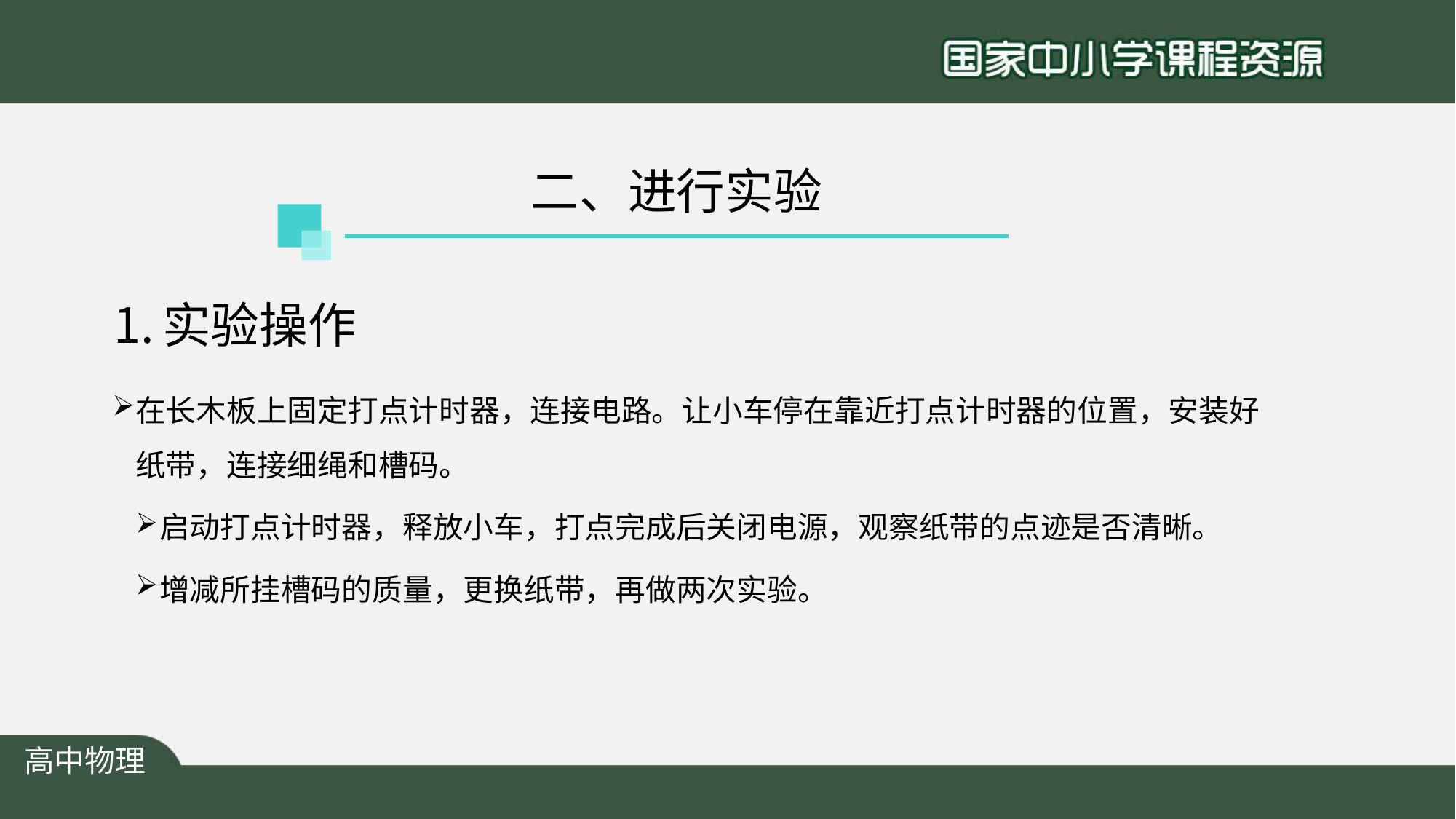

# 二、进行实验

实验操作
在长木板上固定打点计时器，连接电路。让小车停在靠近打点计时器的位置，安装好 纸带，连接细绳和槽码。
启动打点计时器，释放小车，打点完成后关闭电源，观察纸带的点迹是否清晰。
增减所挂槽码的质量，更换纸带，再做两次实验。
高中物理